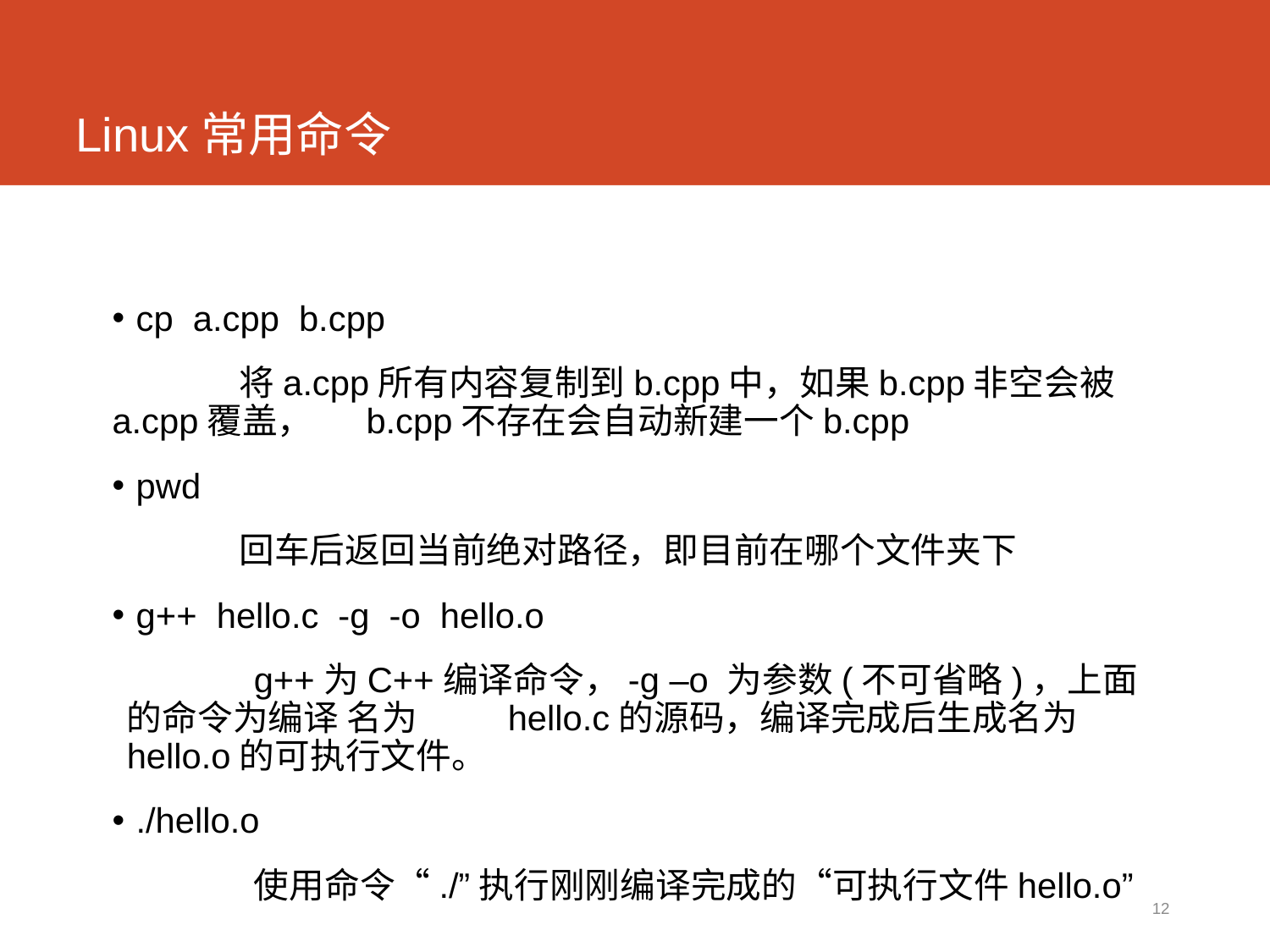

# Linux常用命令

cp  a.cpp  b.cpp
	将a.cpp所有内容复制到b.cpp中，如果b.cpp非空会被a.cpp覆盖，	b.cpp不存在会自动新建一个b.cpp
pwd
	回车后返回当前绝对路径，即目前在哪个文件夹下
g++  hello.c  -g  -o  hello.o
	g++为C++编译命令，-g –o 为参数(不可省略)，上面的命令为编译 名为	hello.c的源码，编译完成后生成名为hello.o的可执行文件。
./hello.o
	使用命令“./”执行刚刚编译完成的“可执行文件hello.o”
12